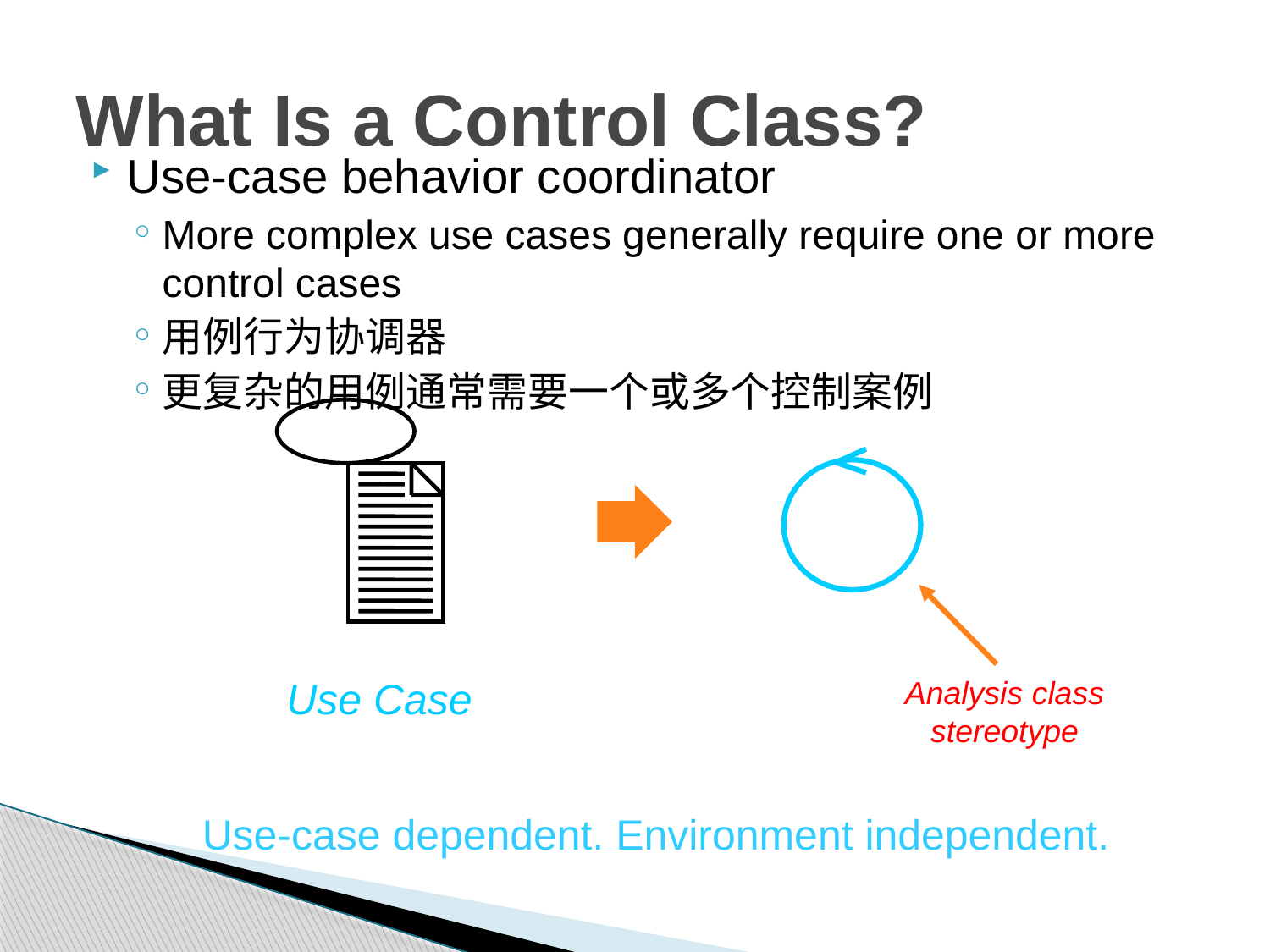

# What Is a Control Class?
Use-case behavior coordinator
More complex use cases generally require one or more control cases
用例行为协调器
更复杂的用例通常需要一个或多个控制案例

Analysis class stereotype
Use Case
Use-case dependent. Environment independent.